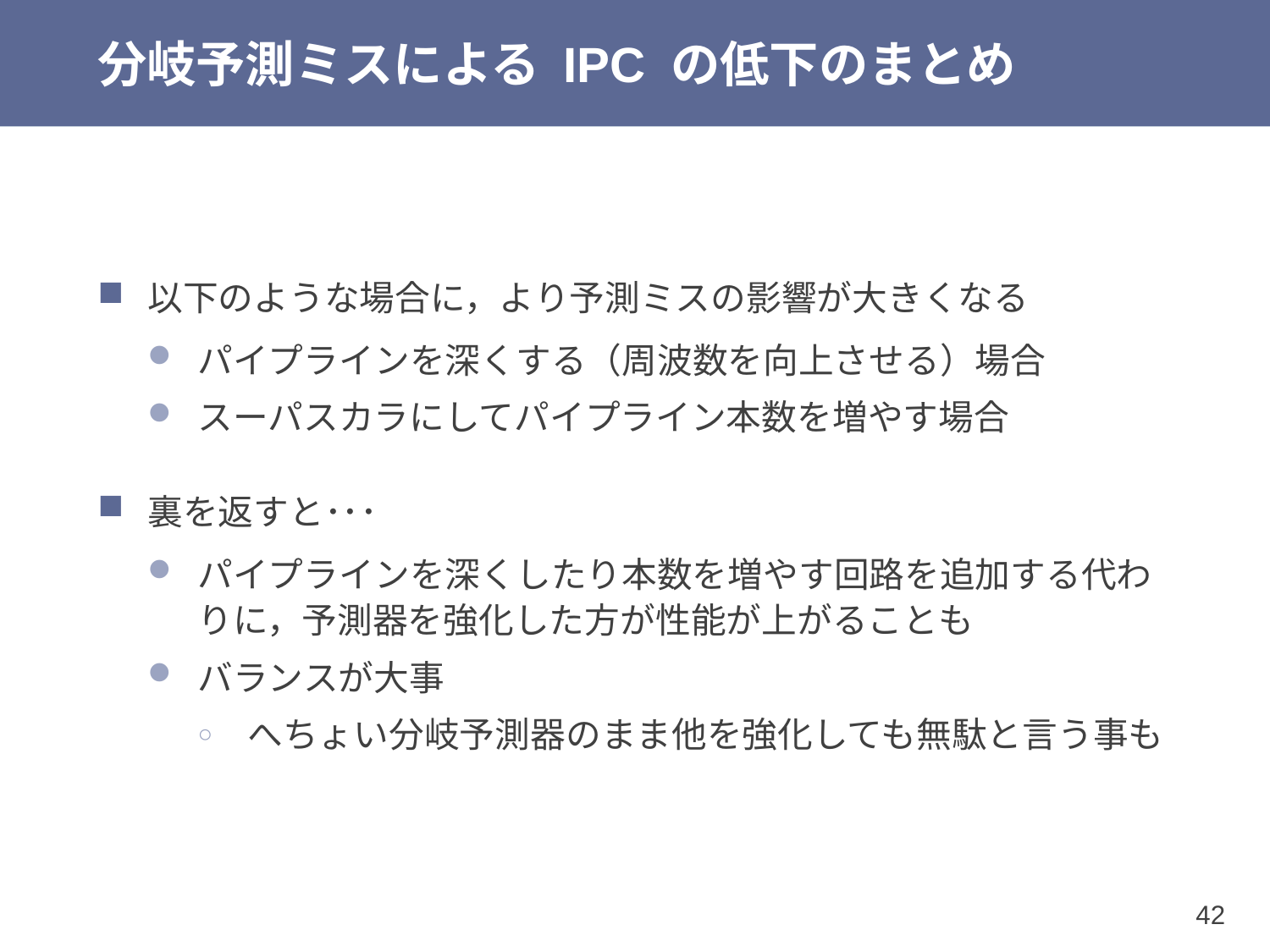

# 分岐予測ミスによる IPC の低下のまとめ
以下のような場合に，より予測ミスの影響が大きくなる
パイプラインを深くする（周波数を向上させる）場合
スーパスカラにしてパイプライン本数を増やす場合
裏を返すと･･･
パイプラインを深くしたり本数を増やす回路を追加する代わりに，予測器を強化した方が性能が上がることも
バランスが大事
へちょい分岐予測器のまま他を強化しても無駄と言う事も